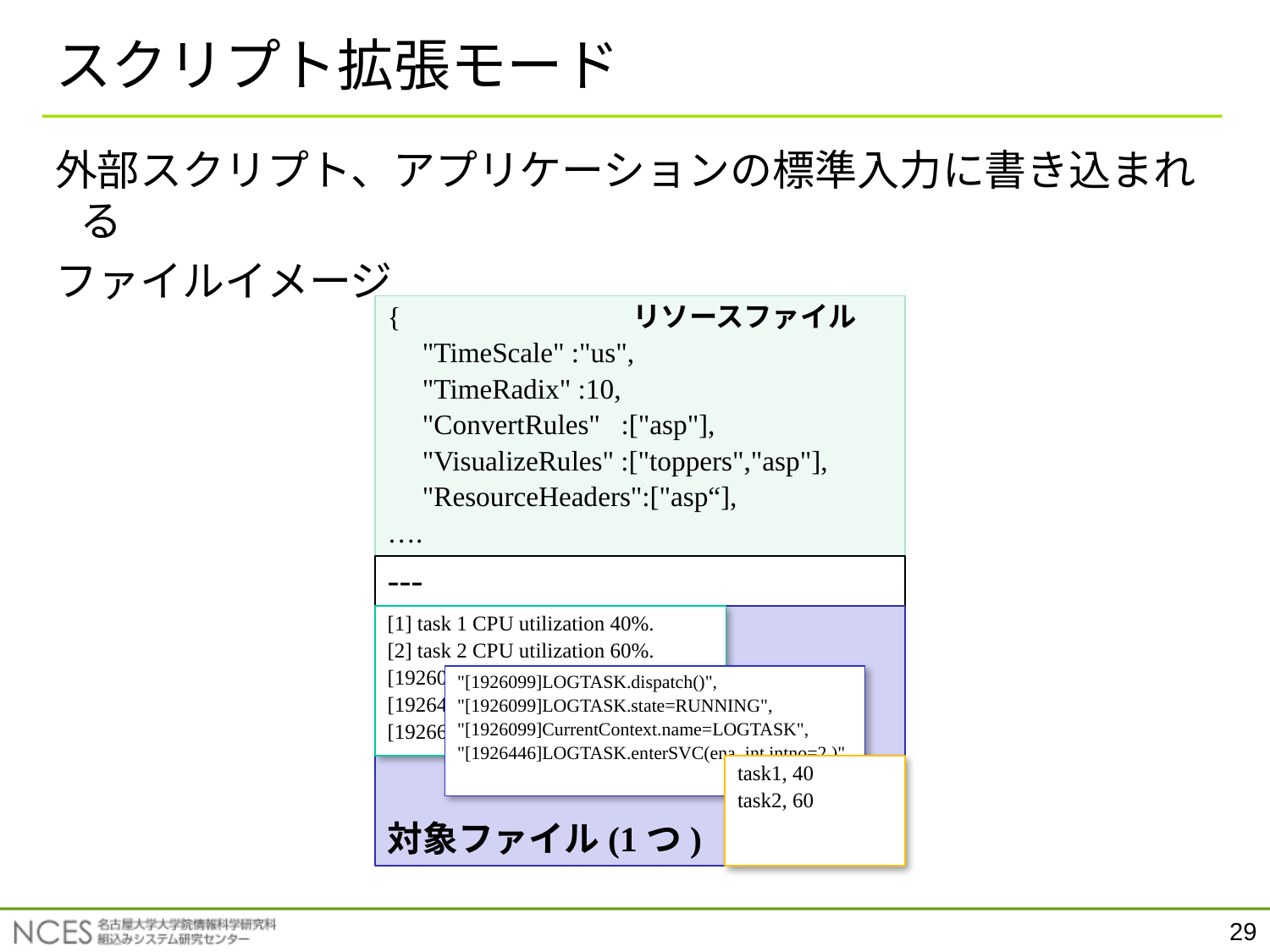

# スクリプト拡張モード
外部スクリプト、アプリケーションの標準入力に書き込まれる
ファイルイメージ
{　　　　　　　　リソースファイル
　"TimeScale" :"us",
　"TimeRadix" :10,
　"ConvertRules"   :["asp"],
　"VisualizeRules" :["toppers","asp"],
　"ResourceHeaders":["asp“],
….
---
対象ファイル(1つ)
[1] task 1 CPU utilization 40%.
[2] task 2 CPU utilization 60%.
[1926099] dispatch to task 1.
[1926446] enter to ena_int intno=2.
[1926624] leave from ena_int ercd=0.
"[1926099]LOGTASK.dispatch()",
"[1926099]LOGTASK.state=RUNNING",
"[1926099]CurrentContext.name=LOGTASK",
"[1926446]LOGTASK.enterSVC(ena_int,intno=2.)",
task1, 40
task2, 60
29